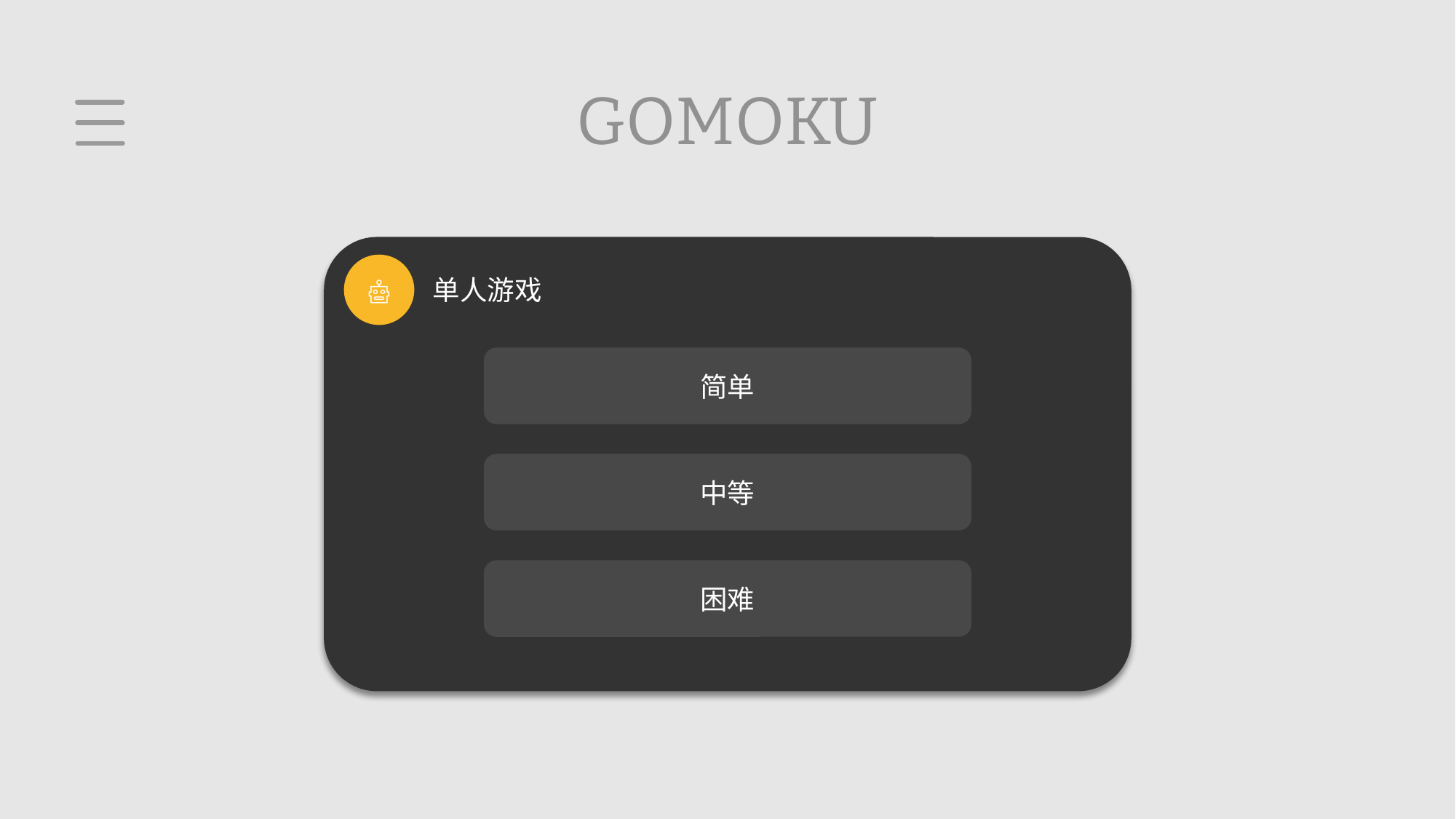

# GOMOKU

🤖
单人游戏
简单
中等
困难